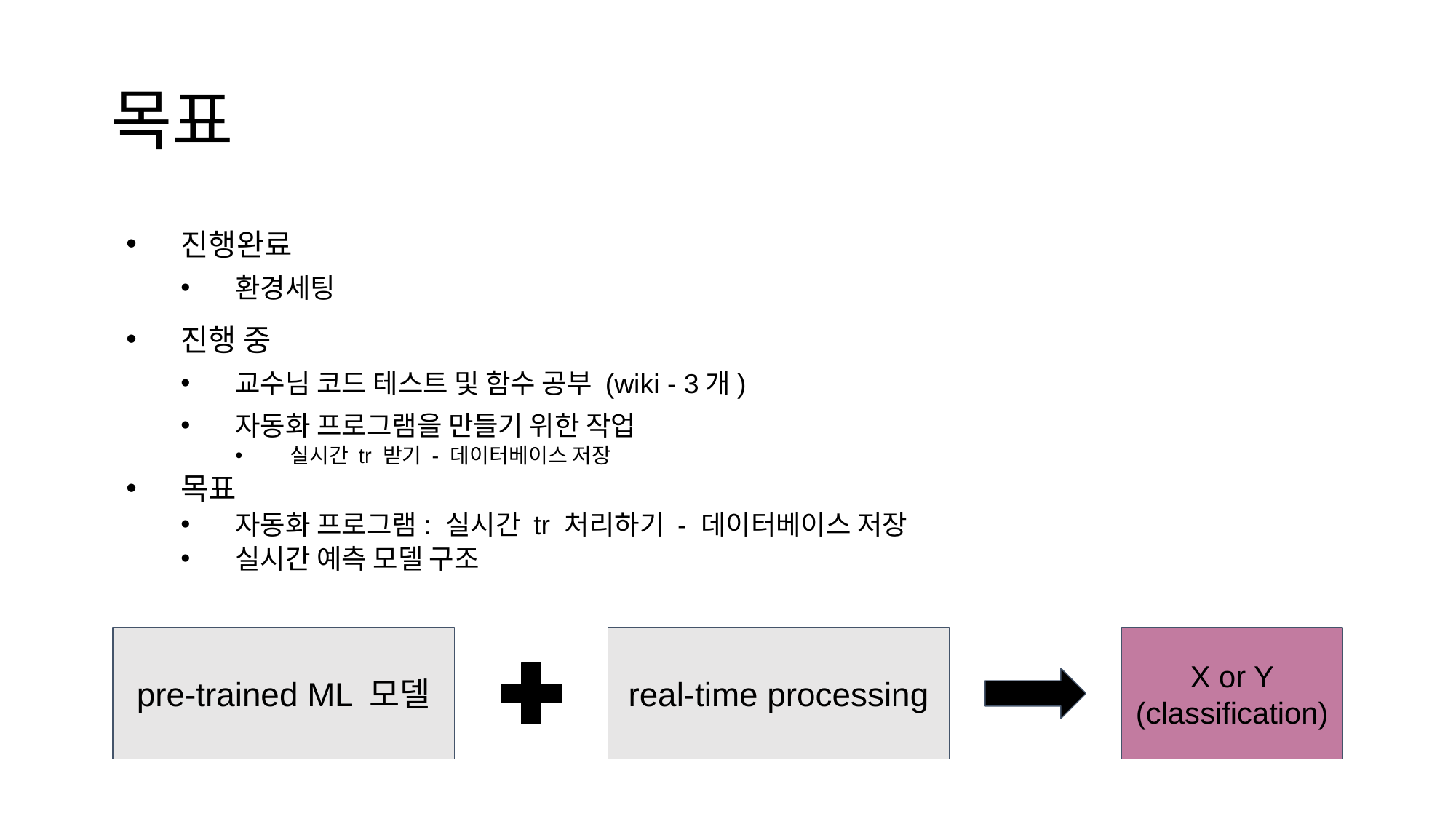

# 목표
진행완료
환경세팅
진행 중
교수님 코드 테스트 및 함수 공부 (wiki - 3개)
자동화 프로그램을 만들기 위한 작업
실시간 tr 받기 - 데이터베이스 저장
목표
자동화 프로그램: 실시간 tr 처리하기 - 데이터베이스 저장
실시간 예측 모델 구조
pre-trained ML 모델
real-time processing
X or Y
(classification)